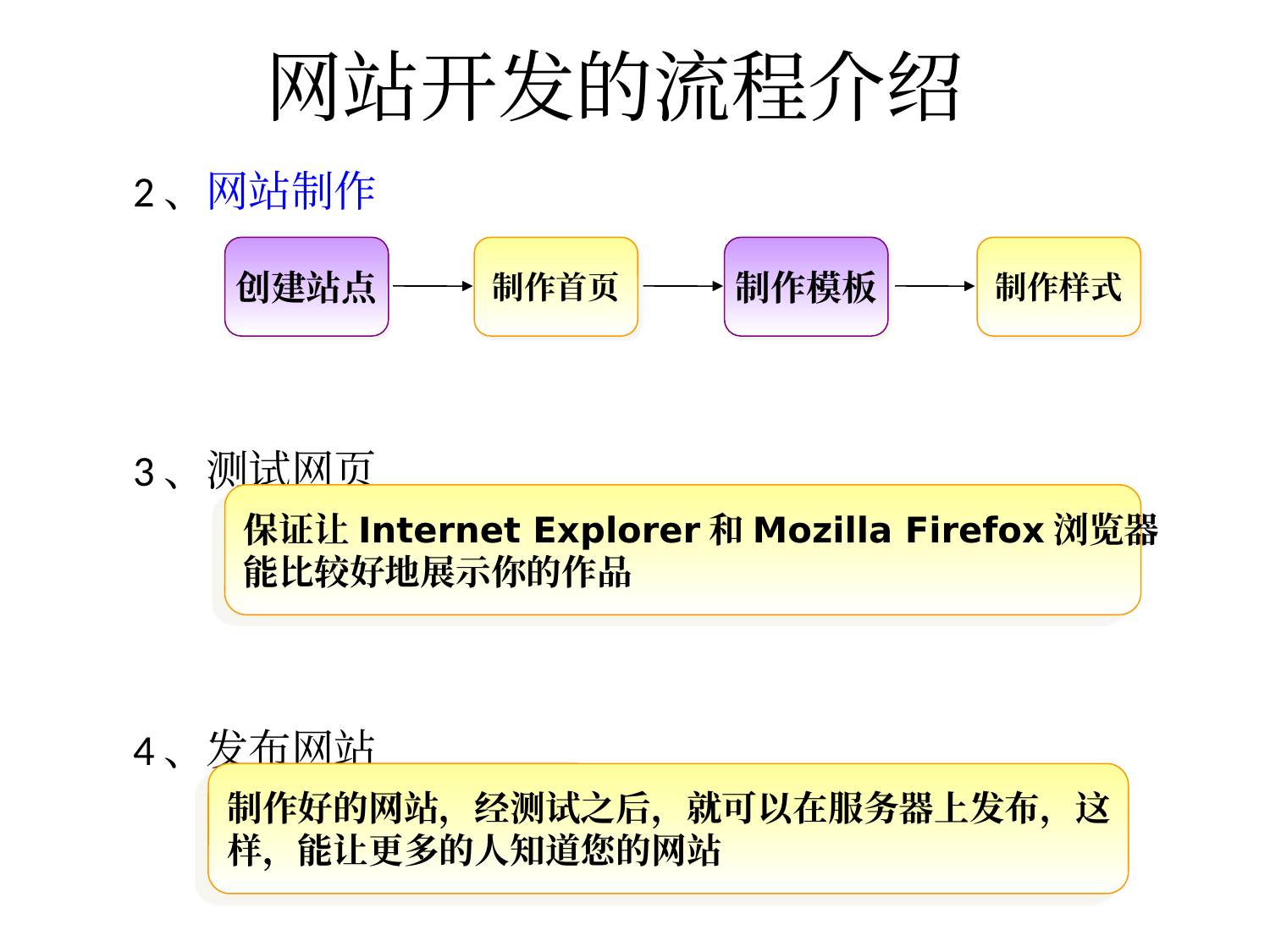

# 网站开发的流程介绍
2、网站制作

3、测试网页

4、发布网站

创建站点
制作首页
制作模板
制作样式

保证让Internet Explorer和Mozilla Firefox浏览器
能比较好地展示你的作品
制作好的网站，经测试之后，就可以在服务器上发布，这
样，能让更多的人知道您的网站